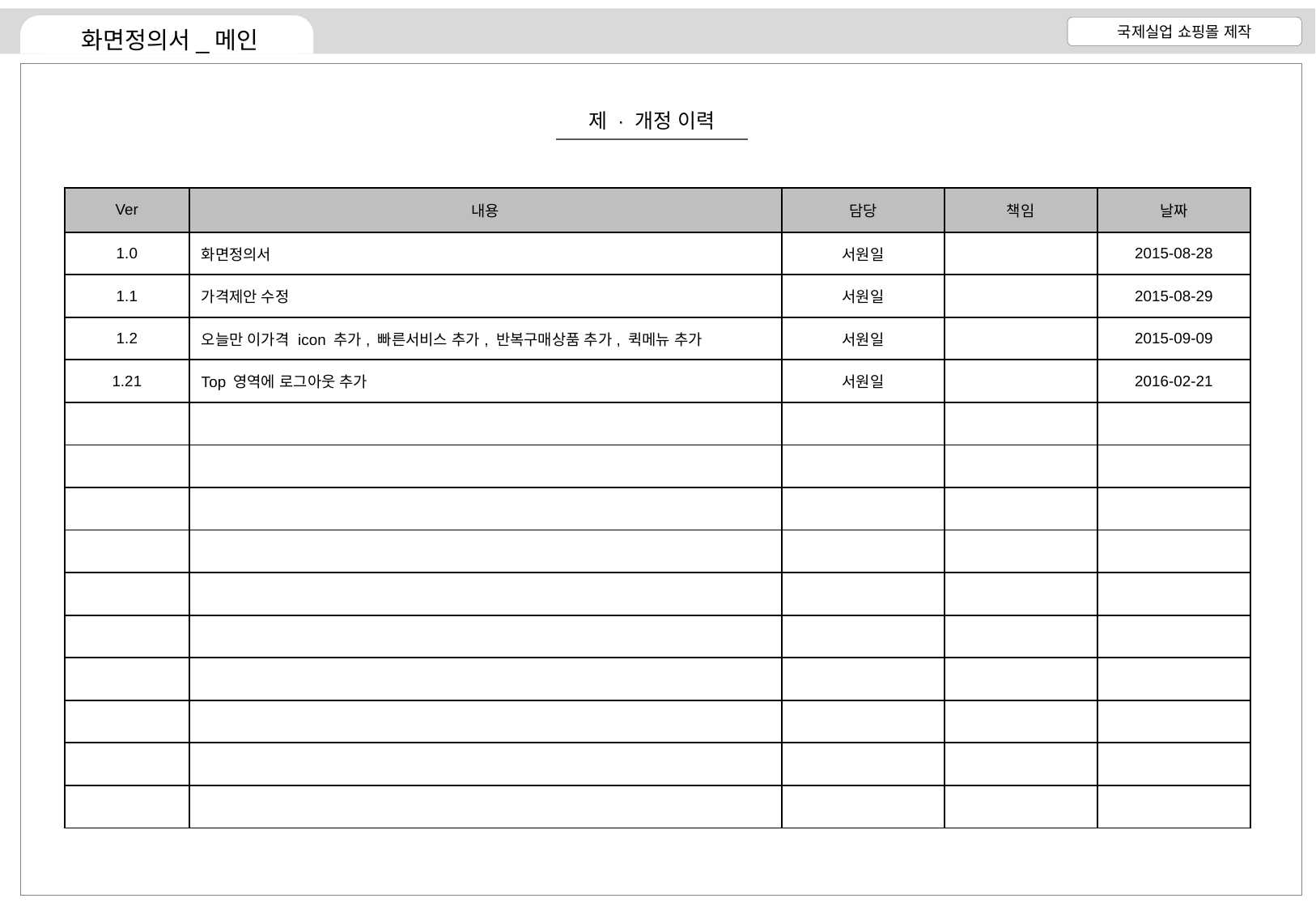

제 · 개정 이력
| Ver | 내용 | 담당 | 책임 | 날짜 |
| --- | --- | --- | --- | --- |
| 1.0 | 화면정의서 | 서원일 |  | 2015-08-28 |
| 1.1 | 가격제안 수정 | 서원일 |  | 2015-08-29 |
| 1.2 | 오늘만 이가격 icon 추가, 빠른서비스 추가, 반복구매상품 추가, 퀵메뉴 추가 | 서원일 |  | 2015-09-09 |
| 1.21 | Top 영역에 로그아웃 추가 | 서원일 |  | 2016-02-21 |
|  |  |  |  |  |
|  |  |  |  |  |
|  |  |  |  |  |
|  |  |  |  |  |
|  |  |  |  |  |
|  |  |  |  |  |
|  |  |  |  |  |
|  |  |  |  |  |
|  |  |  |  |  |
|  |  |  |  |  |